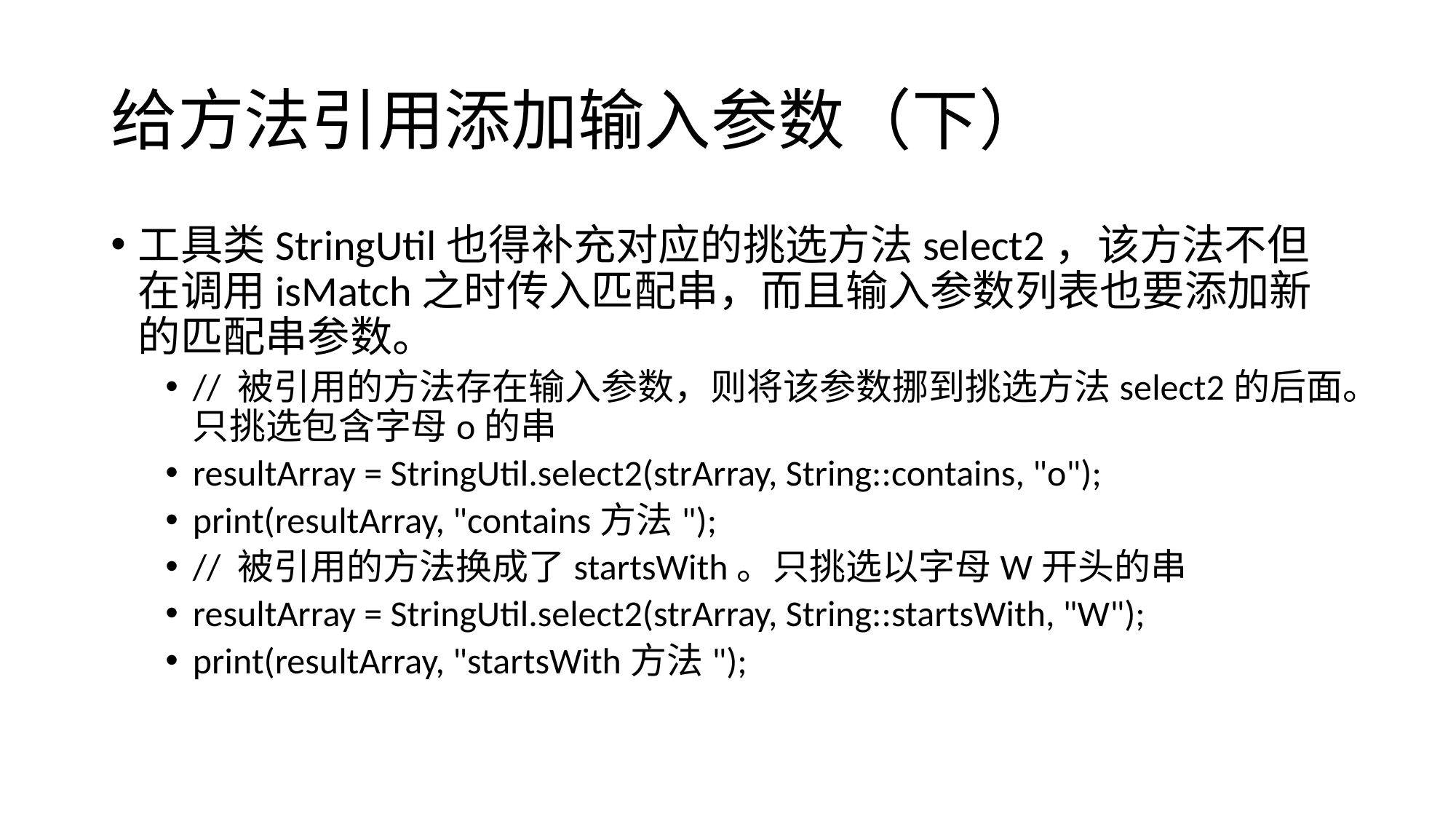

# 给方法引用添加输入参数（下）
工具类StringUtil也得补充对应的挑选方法select2，该方法不但在调用isMatch之时传入匹配串，而且输入参数列表也要添加新的匹配串参数。
// 被引用的方法存在输入参数，则将该参数挪到挑选方法select2的后面。只挑选包含字母o的串
resultArray = StringUtil.select2(strArray, String::contains, "o");
print(resultArray, "contains方法");
// 被引用的方法换成了startsWith。只挑选以字母W开头的串
resultArray = StringUtil.select2(strArray, String::startsWith, "W");
print(resultArray, "startsWith方法");